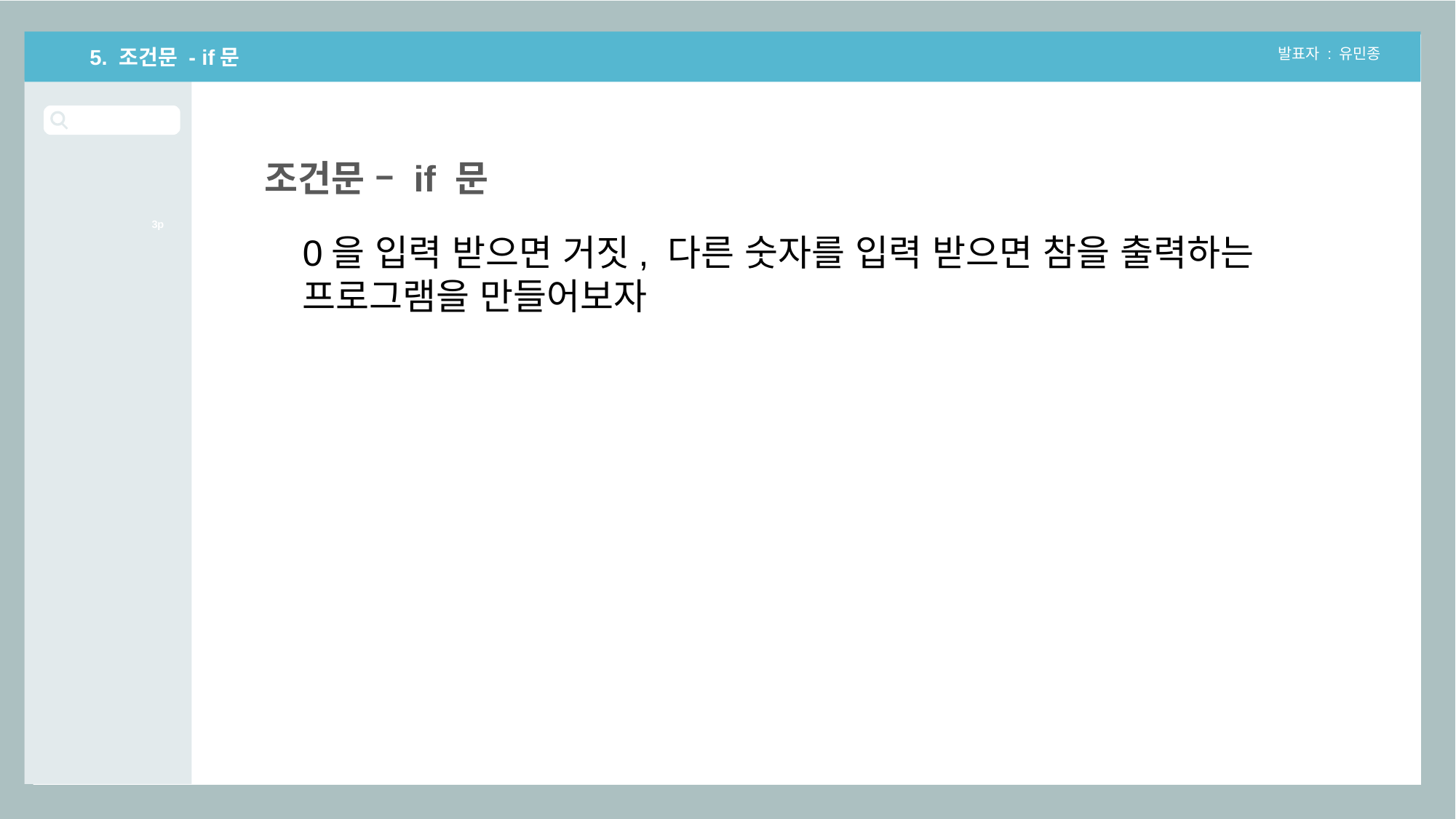

5. 조건문 - if문
발표자 : 유민종

조건문 – if 문
3p
0을 입력 받으면 거짓, 다른 숫자를 입력 받으면 참을 출력하는
프로그램을 만들어보자